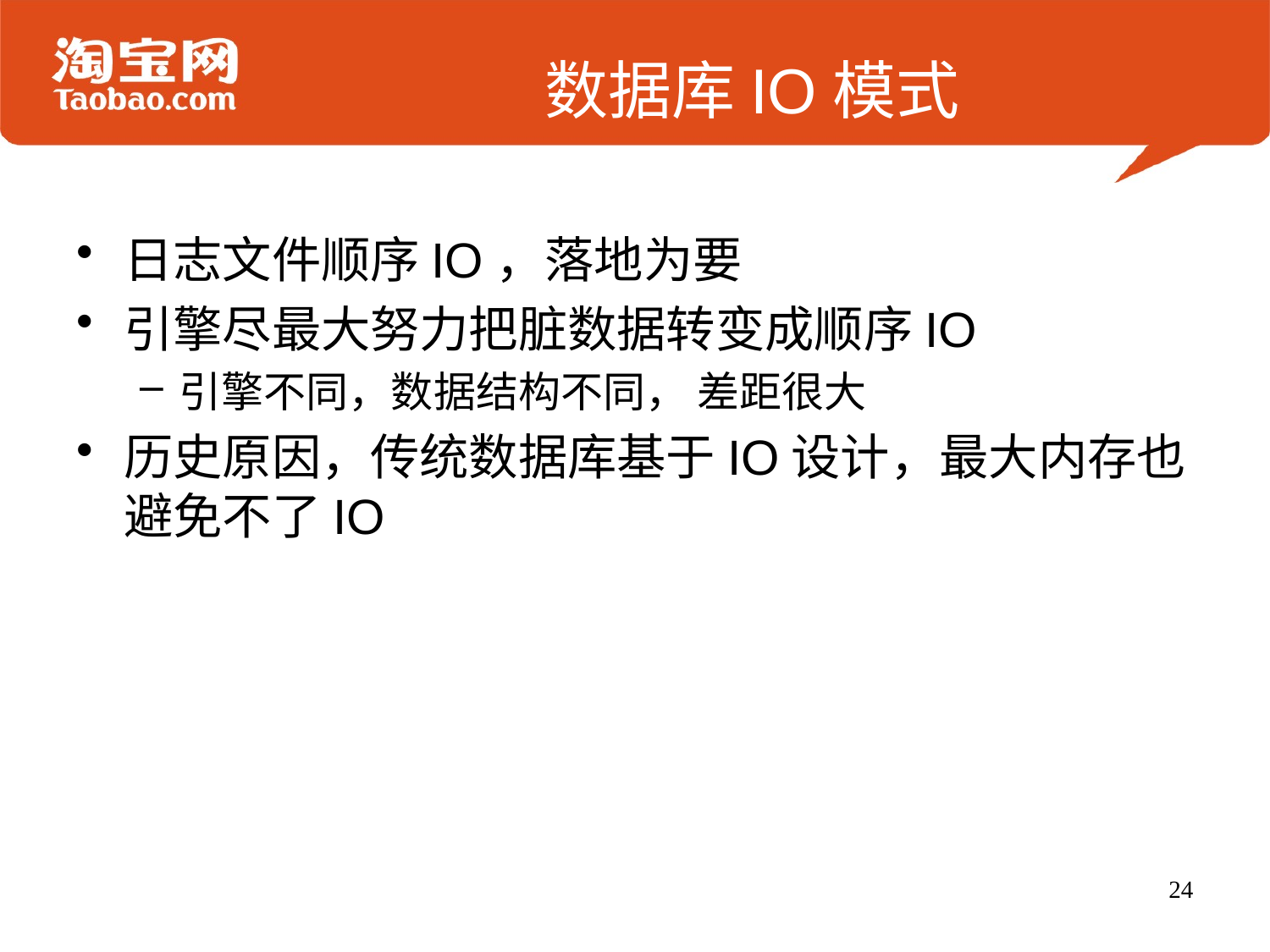

# 数据库IO模式
日志文件顺序IO，落地为要
引擎尽最大努力把脏数据转变成顺序IO
引擎不同，数据结构不同， 差距很大
历史原因，传统数据库基于IO设计，最大内存也避免不了IO

24